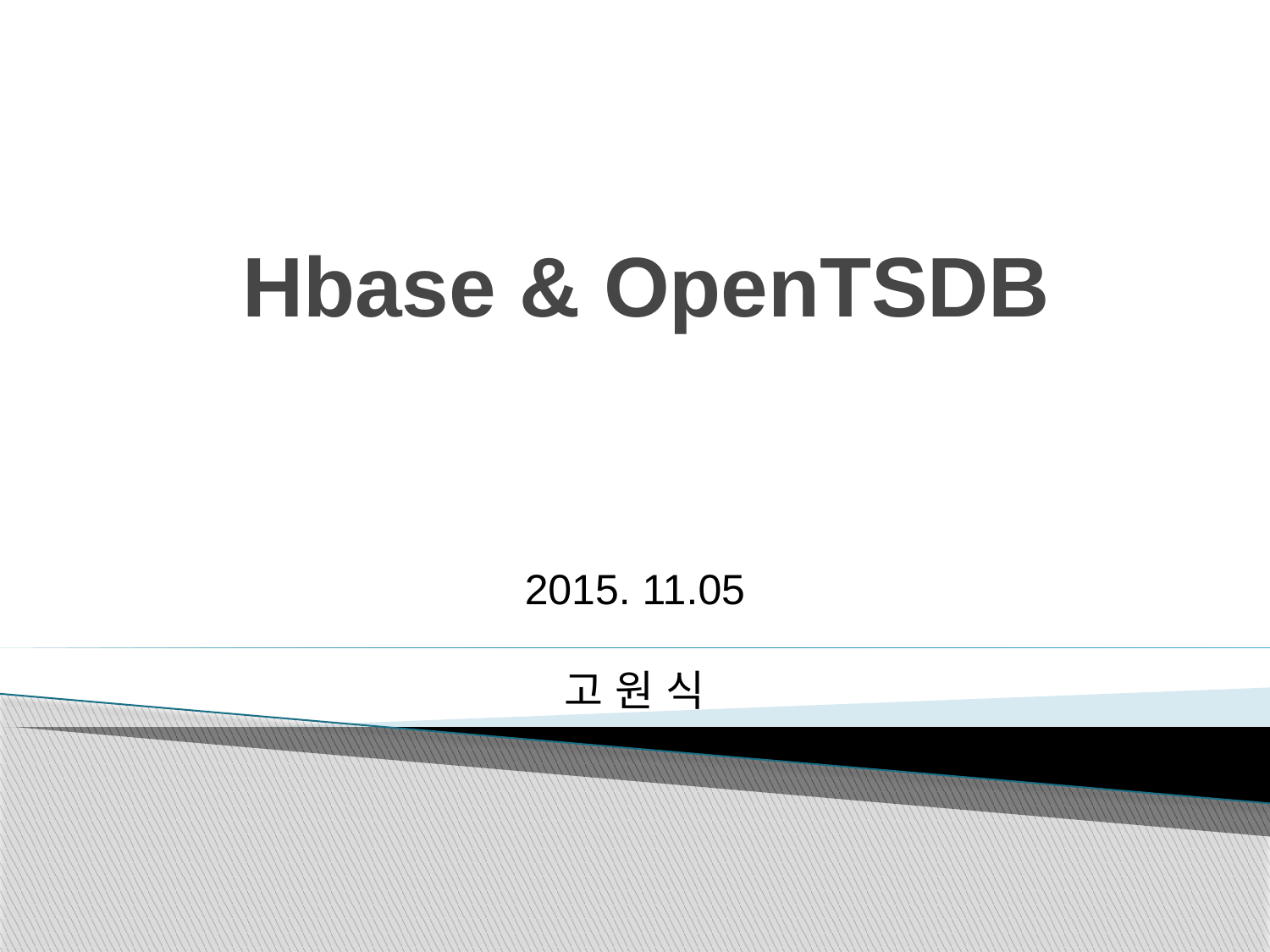

# Hbase & OpenTSDB
2015. 11.05

고 원 식